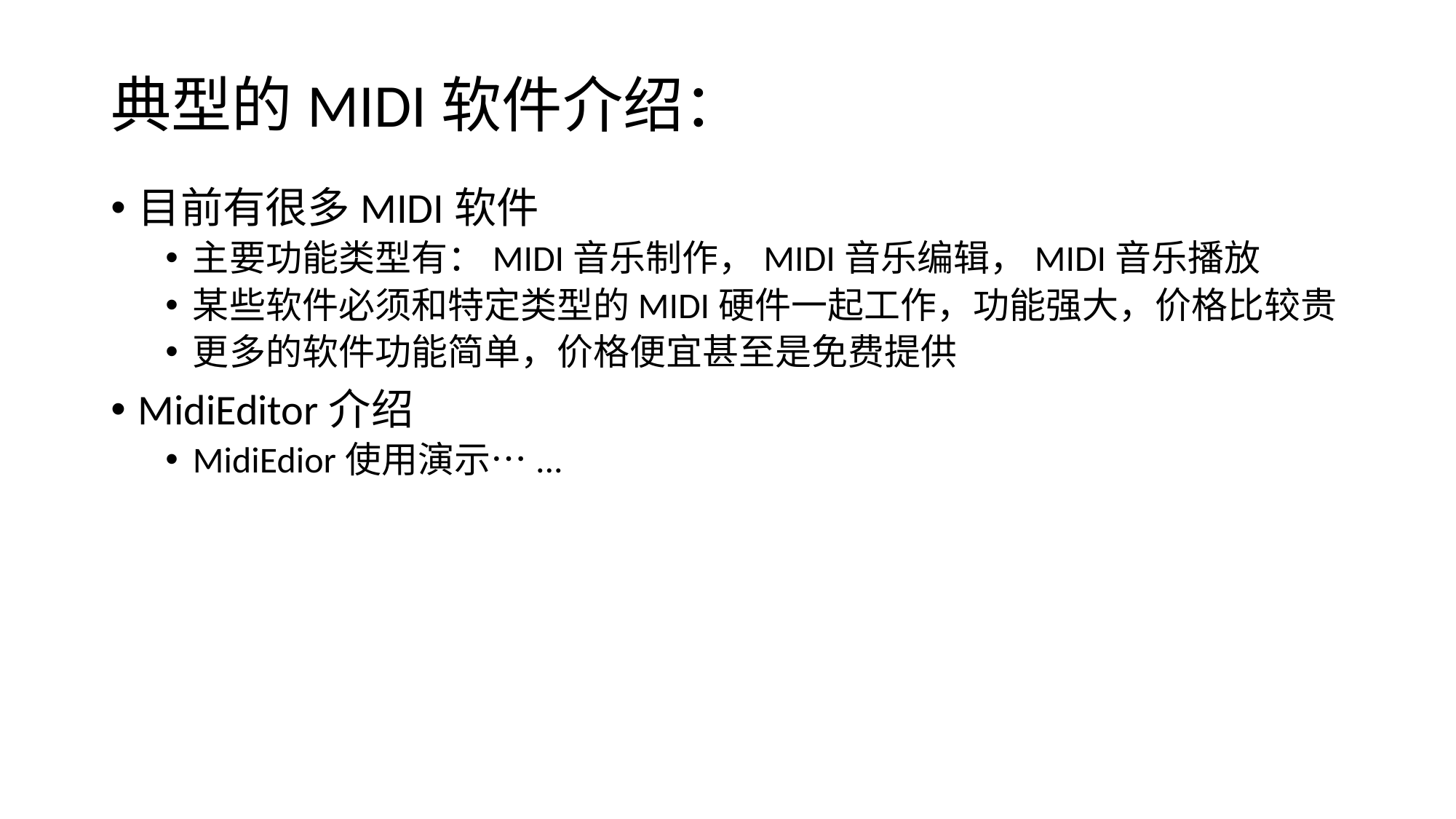

# 典型的MIDI软件介绍：
目前有很多MIDI软件
主要功能类型有：MIDI音乐制作，MIDI音乐编辑，MIDI音乐播放
某些软件必须和特定类型的MIDI硬件一起工作，功能强大，价格比较贵
更多的软件功能简单，价格便宜甚至是免费提供
MidiEditor介绍
MidiEdior使用演示…...